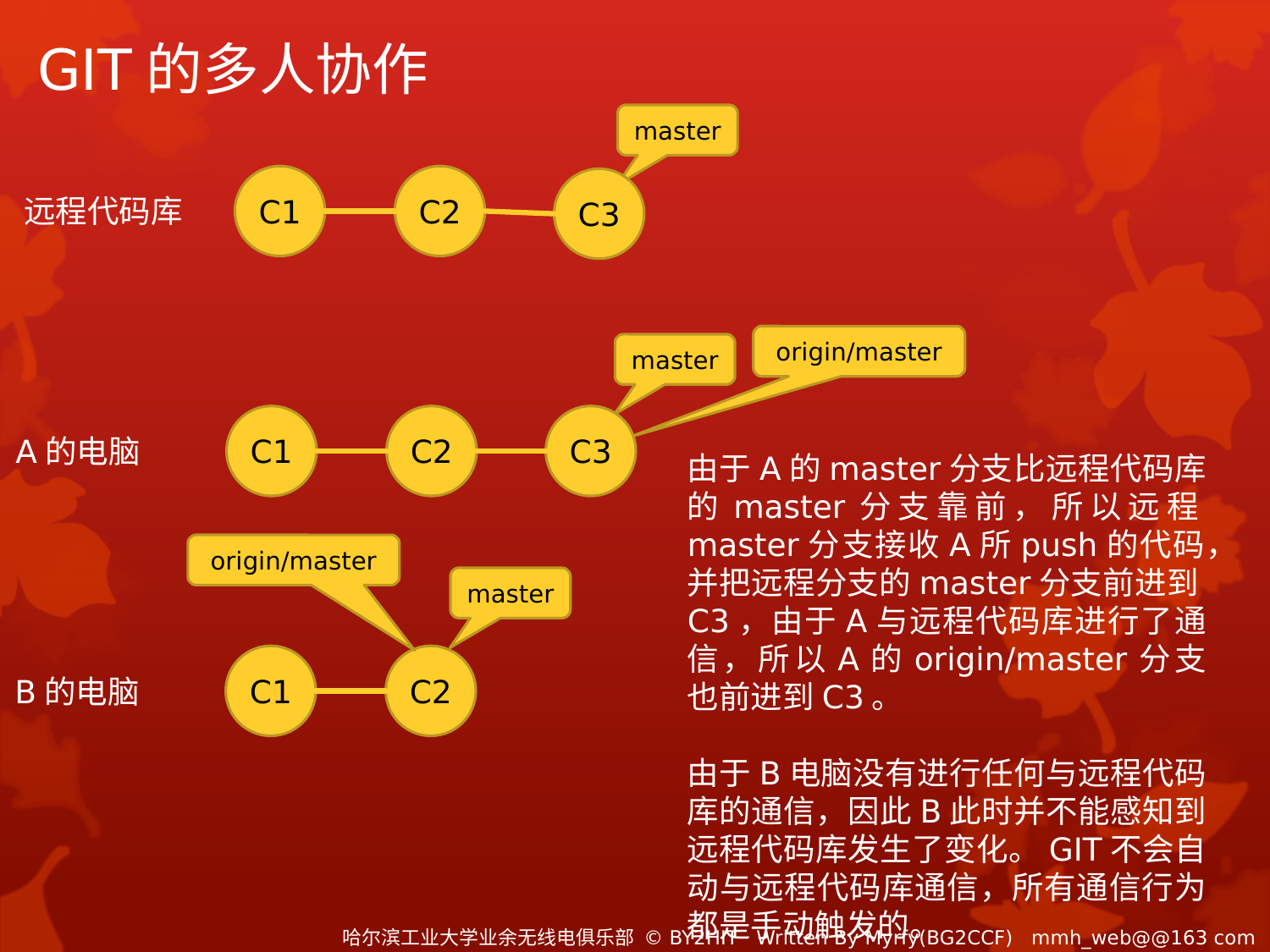

# GIT的多人协作
master
C1
C2
C3
远程代码库
origin/master
master
C1
C2
C3
A的电脑
由于A的master分支比远程代码库的master分支靠前，所以远程master分支接收A所push的代码，并把远程分支的master分支前进到C3，由于A与远程代码库进行了通信，所以A的origin/master分支也前进到C3。

由于B电脑没有进行任何与远程代码库的通信，因此B此时并不能感知到远程代码库发生了变化。GIT不会自动与远程代码库通信，所有通信行为都是手动触发的。
origin/master
master
C1
C2
B的电脑